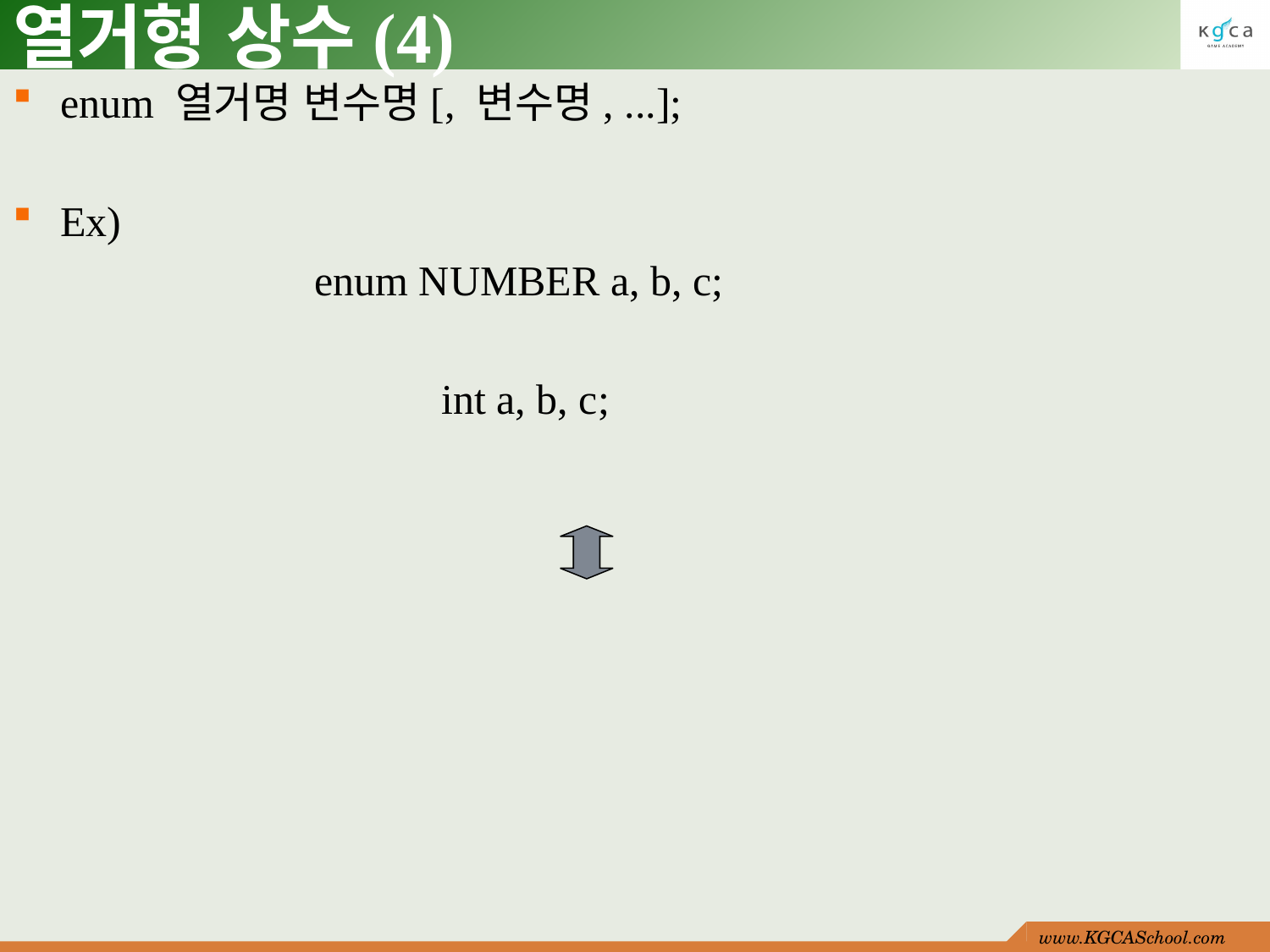

# 열거형 상수(4)
enum 열거명 변수명[, 변수명, ...];

Ex)
			enum NUMBER a, b, c;

				int a, b, c;